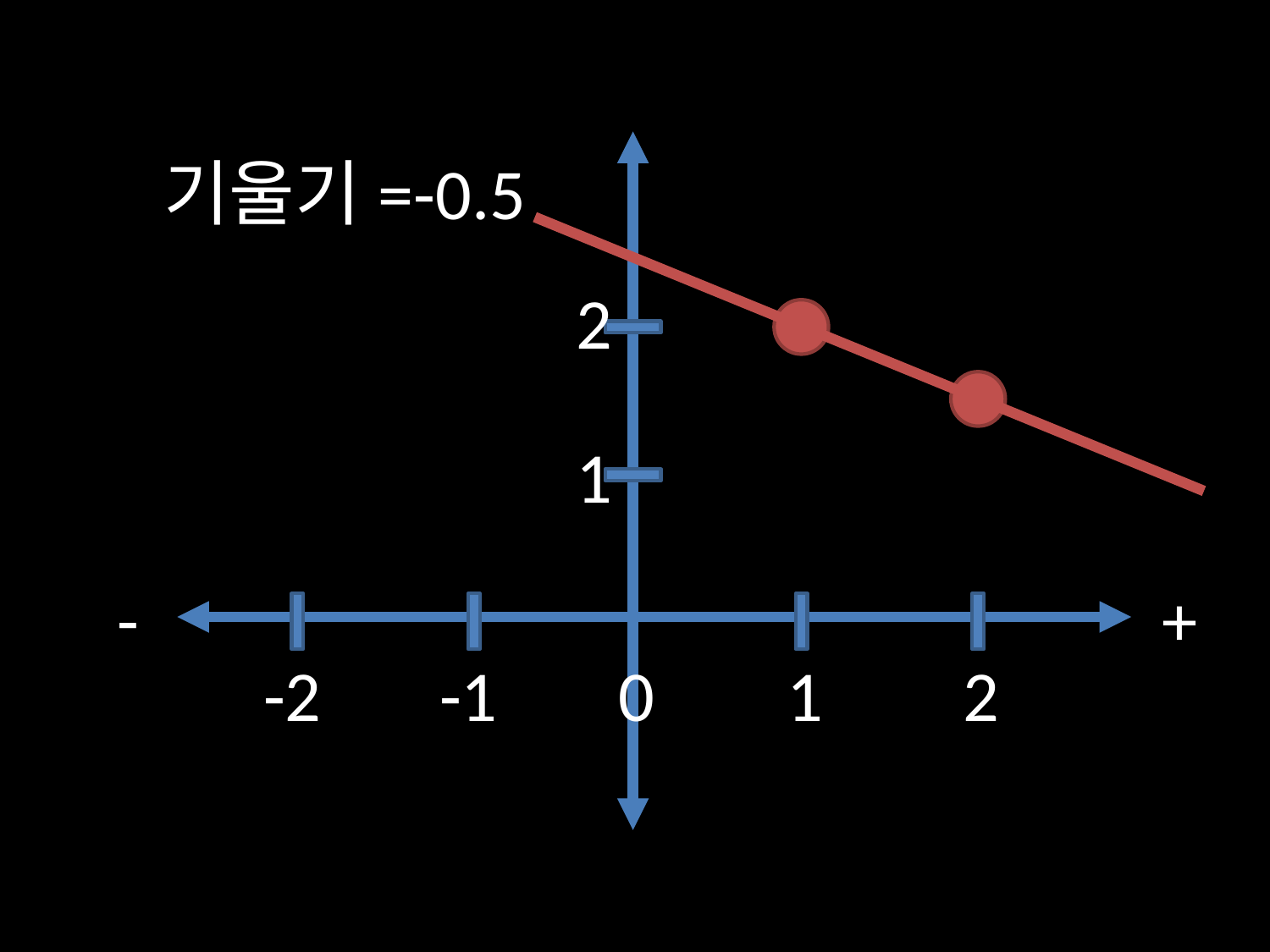

기울기=-0.5
2

1

-
+

-2
-1
0
1
2